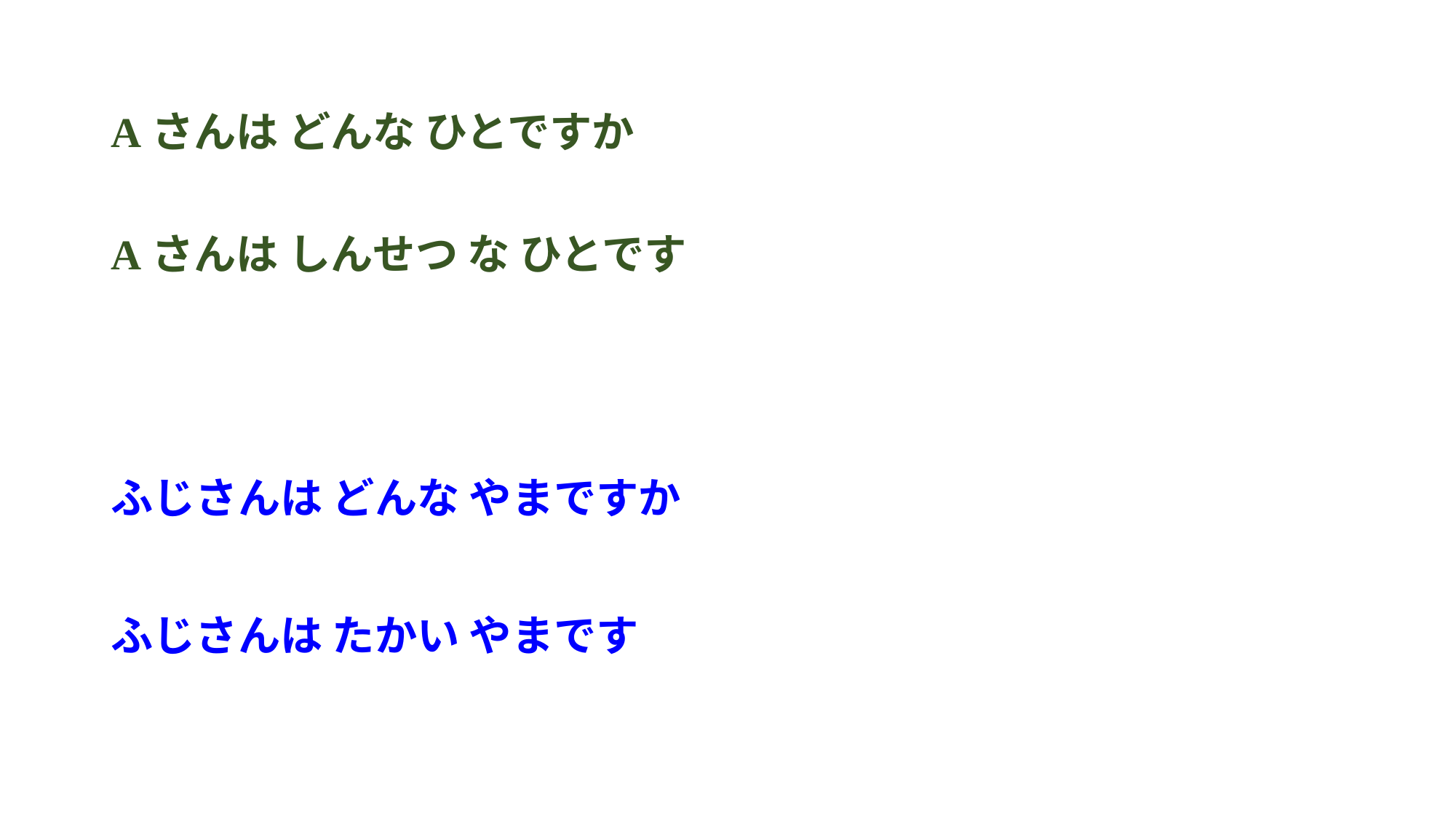

Aさんは どんな ひとですか

Aさんは しんせつ な ひとです

ふじさんは どんな やまですか
ふじさんは たかい やまです